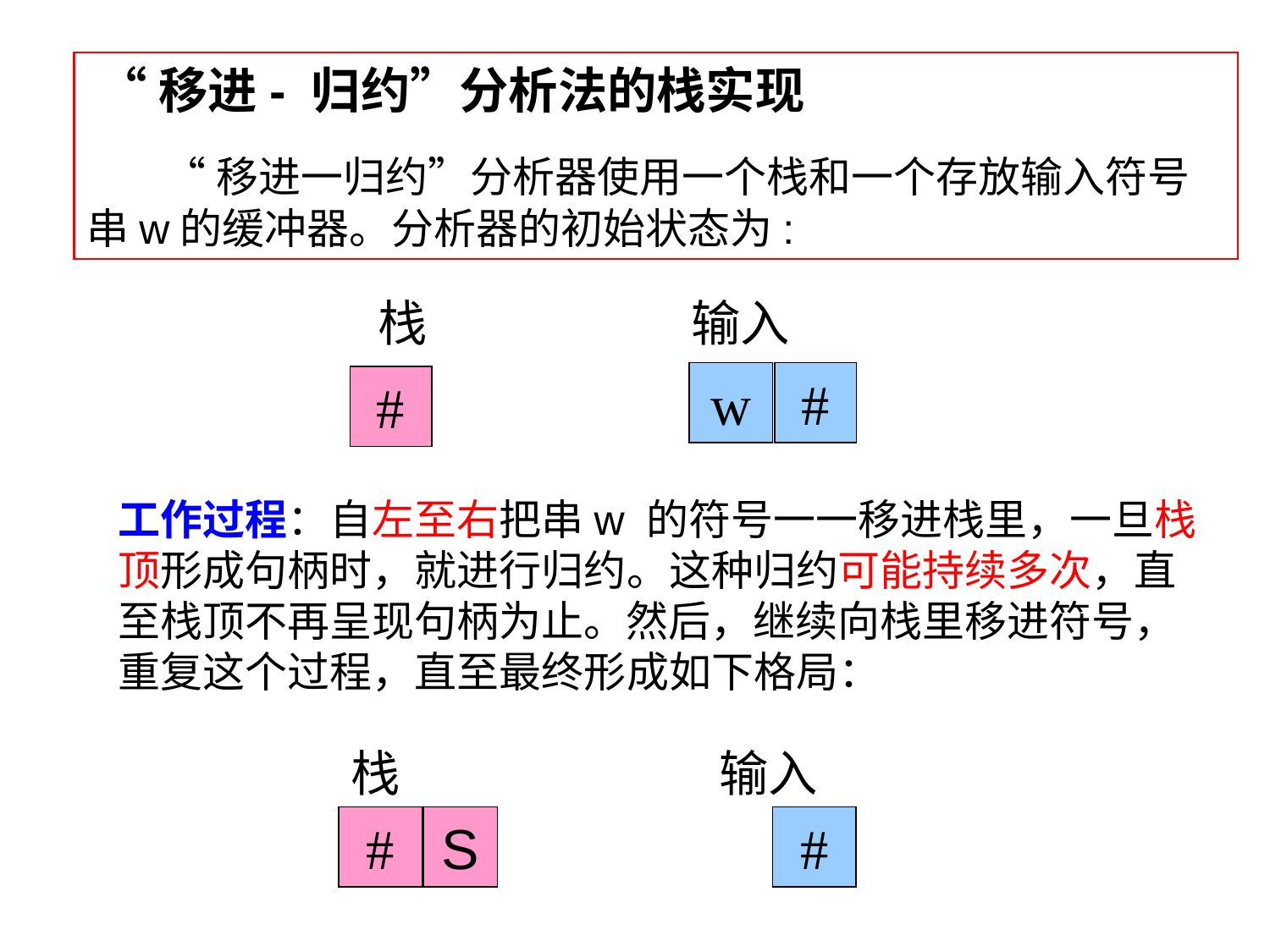

“移进- 归约”分析法的栈实现
       “移进一归约”分析器使用一个栈和一个存放输入符号串w的缓冲器。分析器的初始状态为:
栈                        输入
w
 #
 #

工作过程：自左至右把串w 的符号一一移进栈里，一旦栈顶形成句柄时，就进行归约。这种归约可能持续多次，直至栈顶不再呈现句柄为止。然后，继续向栈里移进符号，重复这个过程，直至最终形成如下格局：
栈                             输入
#
S
#